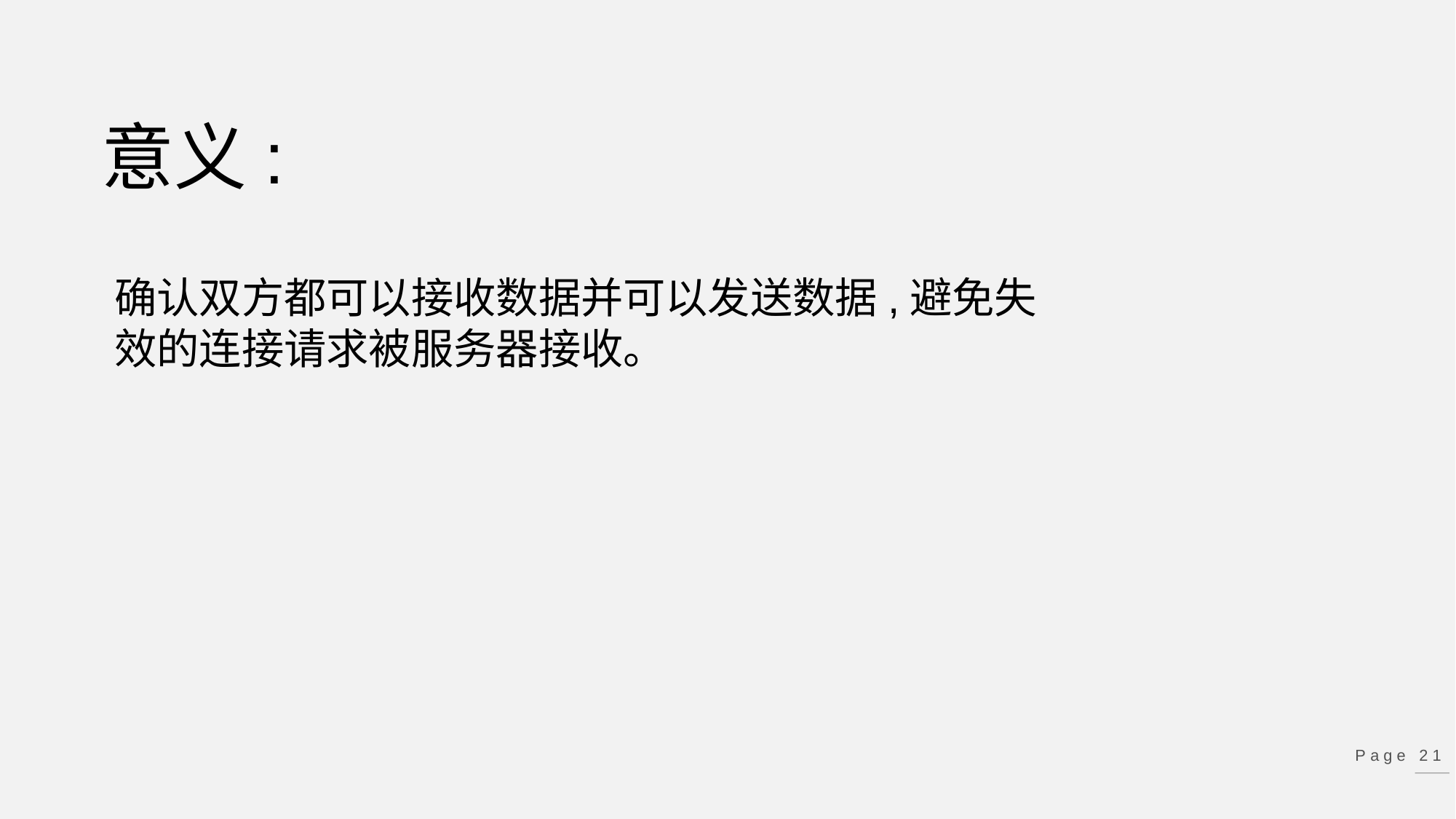

意义:
确认双方都可以接收数据并可以发送数据,避免失效的连接请求被服务器接收。

Page 21